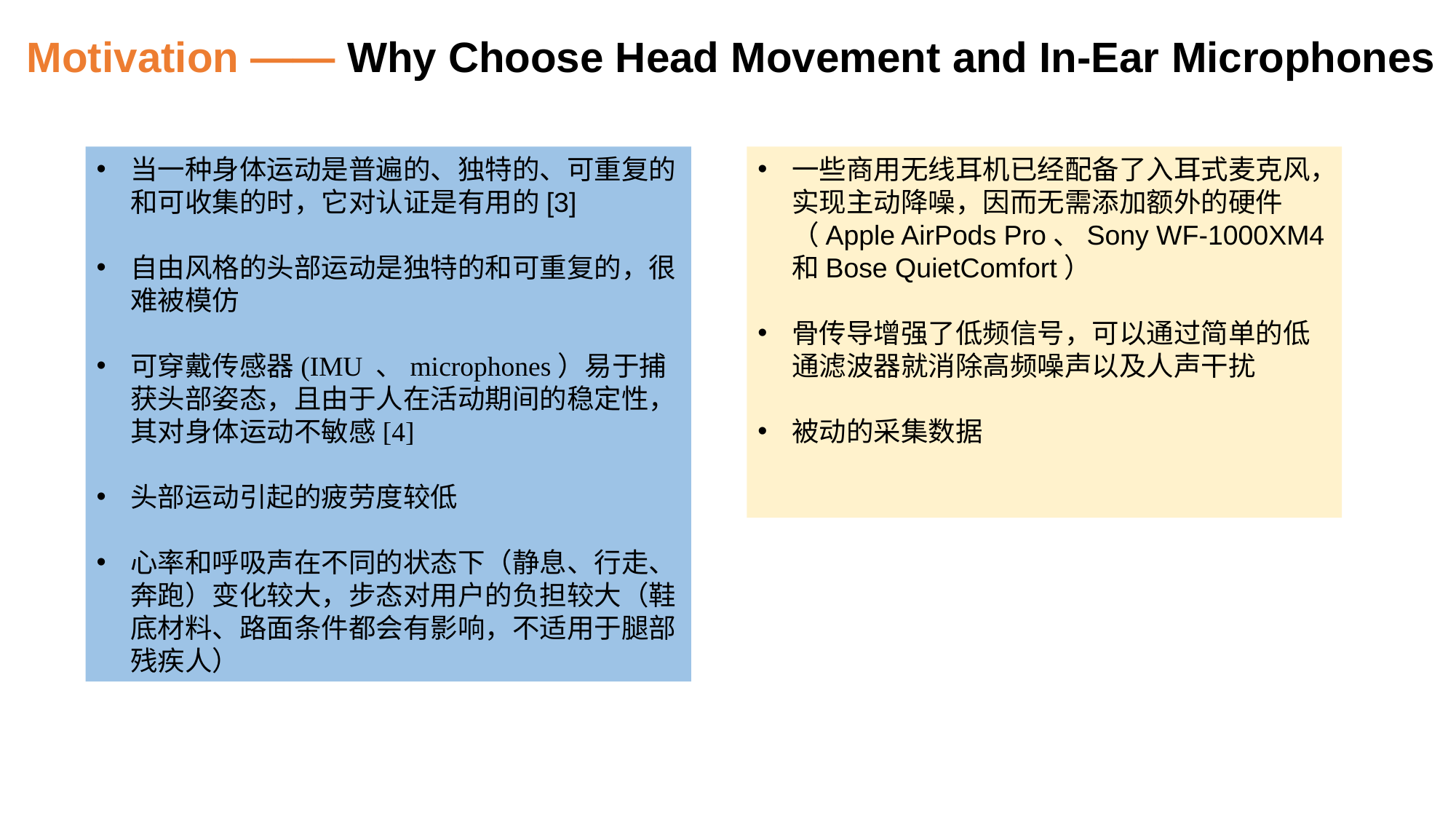

Motivation —— Why Choose Head Movement and In-Ear Microphones
当一种身体运动是普遍的、独特的、可重复的和可收集的时，它对认证是有用的[3]

自由风格的头部运动是独特的和可重复的，很难被模仿

可穿戴传感器(IMU 、microphones）易于捕获头部姿态，且由于人在活动期间的稳定性，其对身体运动不敏感[4]

头部运动引起的疲劳度较低

心率和呼吸声在不同的状态下（静息、行走、奔跑）变化较大，步态对用户的负担较大（鞋底材料、路面条件都会有影响，不适用于腿部残疾人）
一些商用无线耳机已经配备了入耳式麦克风，实现主动降噪，因而无需添加额外的硬件（Apple AirPods Pro、Sony WF-1000XM4和Bose QuietComfort）

骨传导增强了低频信号，可以通过简单的低通滤波器就消除高频噪声以及人声干扰

被动的采集数据